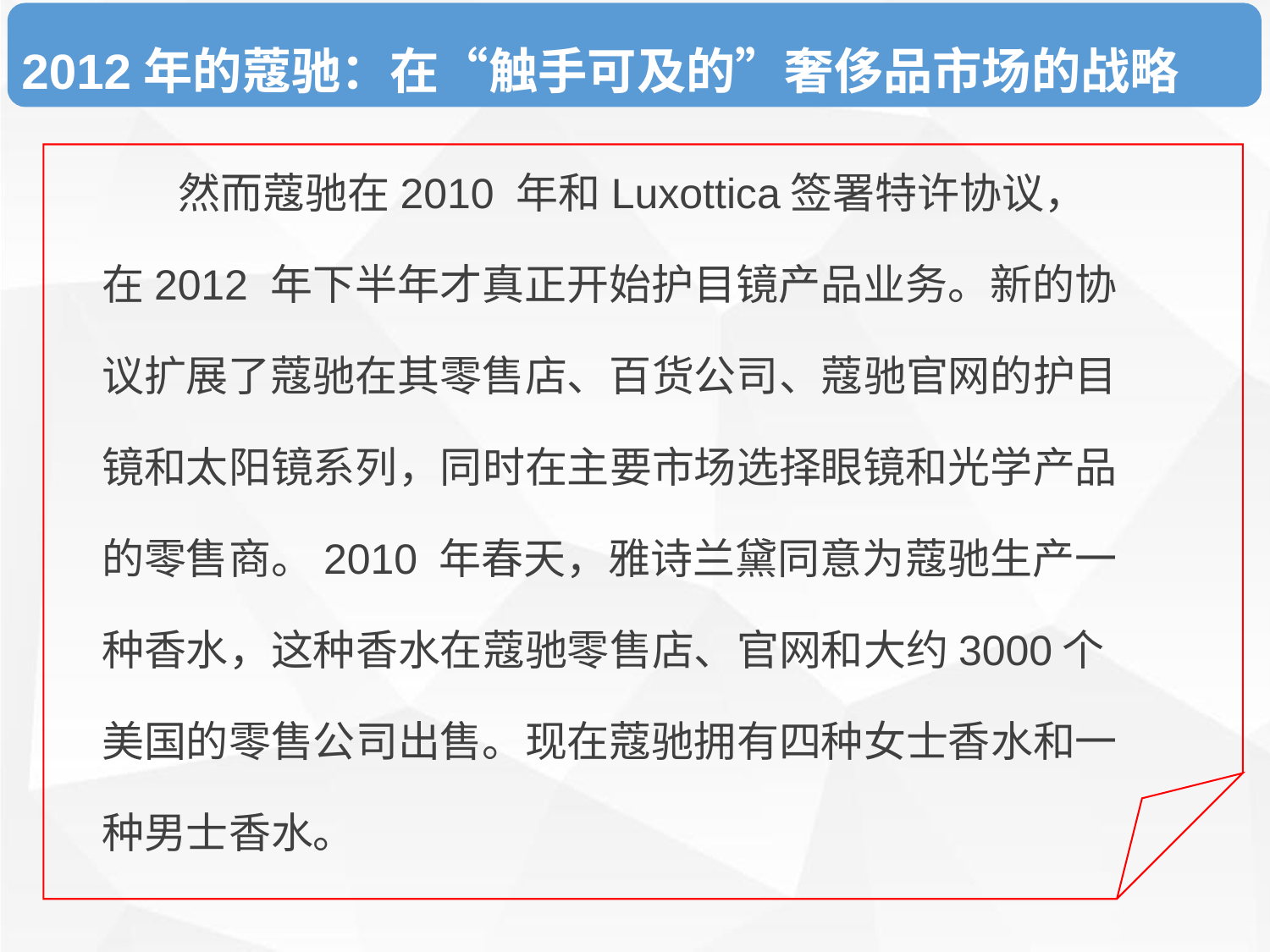

2012年的蔻驰：在“触手可及的”奢侈品市场的战略
       然而蔻驰在2010 年和Luxottica签署特许协议，在2012 年下半年才真正开始护目镜产品业务。新的协议扩展了蔻驰在其零售店、百货公司、蔻驰官网的护目镜和太阳镜系列，同时在主要市场选择眼镜和光学产品的零售商。2010 年春天，雅诗兰黛同意为蔻驰生产一种香水，这种香水在蔻驰零售店、官网和大约3000个美国的零售公司出售。现在蔻驰拥有四种女士香水和一种男士香水。